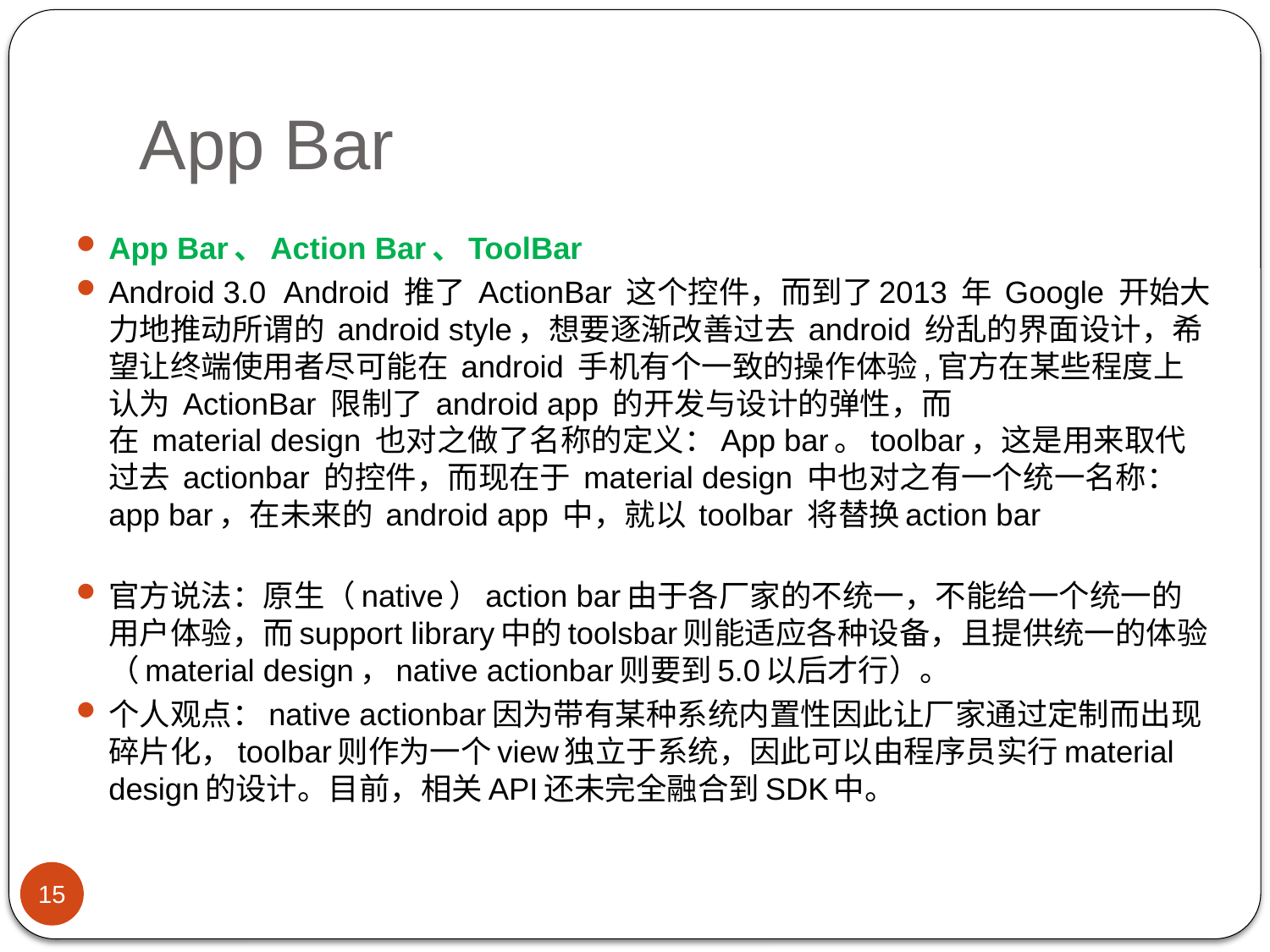

# App Bar
App Bar、Action Bar、ToolBar
Android 3.0  Android 推了 ActionBar 这个控件，而到了2013 年 Google 开始大力地推动所谓的 android style，想要逐渐改善过去 android 纷乱的界面设计，希望让终端使用者尽可能在 android 手机有个一致的操作体验,官方在某些程度上认为 ActionBar 限制了 android app 的开发与设计的弹性，而在 material design 也对之做了名称的定义：App bar。toolbar，这是用来取代过去 actionbar 的控件，而现在于 material design 中也对之有一个统一名称：app bar，在未来的 android app 中，就以 toolbar 将替换action bar
官方说法：原生（native）action bar由于各厂家的不统一，不能给一个统一的用户体验，而support library中的toolsbar则能适应各种设备，且提供统一的体验（material design，native actionbar则要到5.0以后才行）。
个人观点：native actionbar因为带有某种系统内置性因此让厂家通过定制而出现碎片化，toolbar则作为一个view独立于系统，因此可以由程序员实行material design的设计。目前，相关API还未完全融合到SDK中。

15